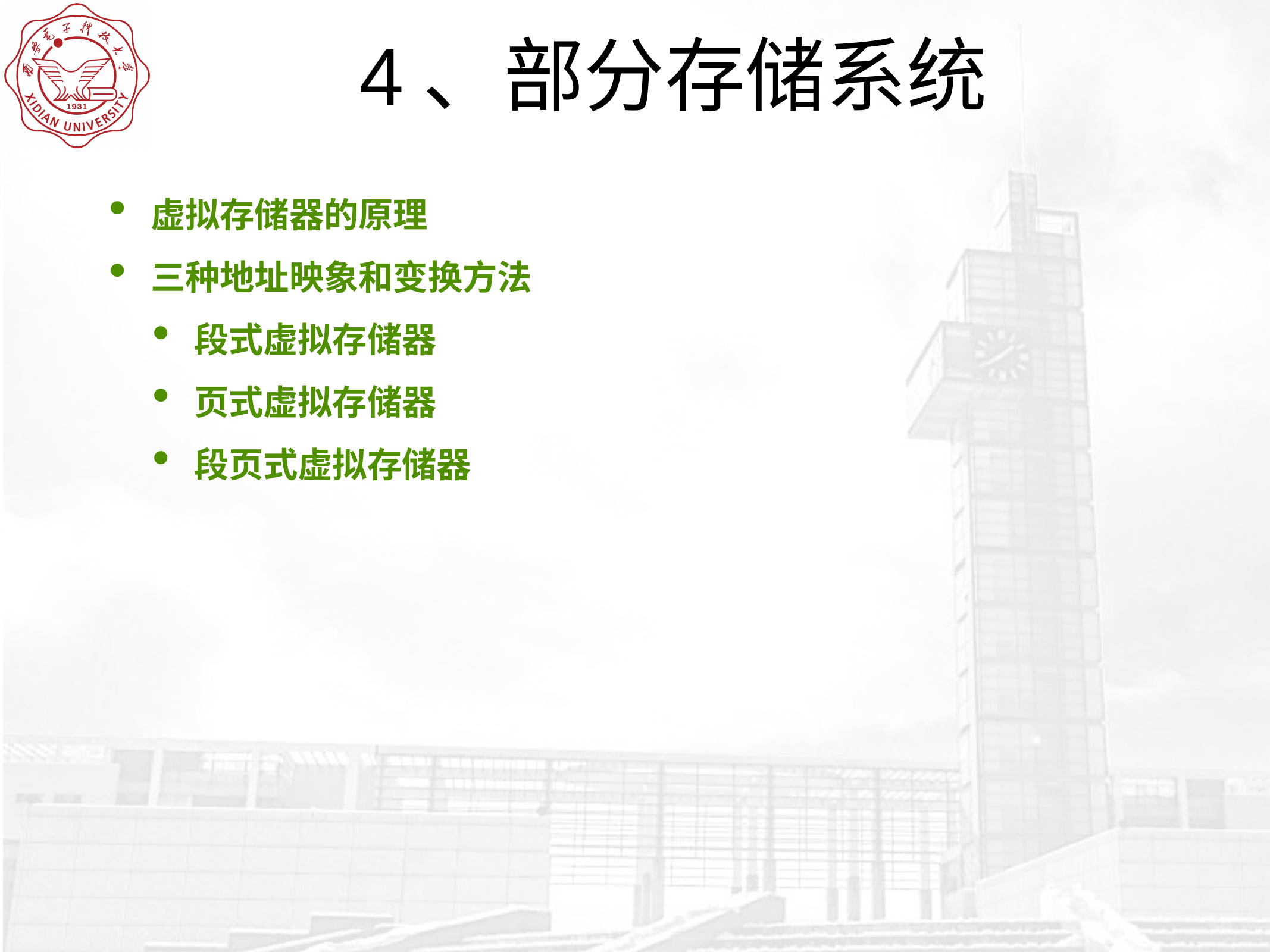

# 4、部分存储系统
虚拟存储器的原理
三种地址映象和变换方法
段式虚拟存储器
页式虚拟存储器
段页式虚拟存储器